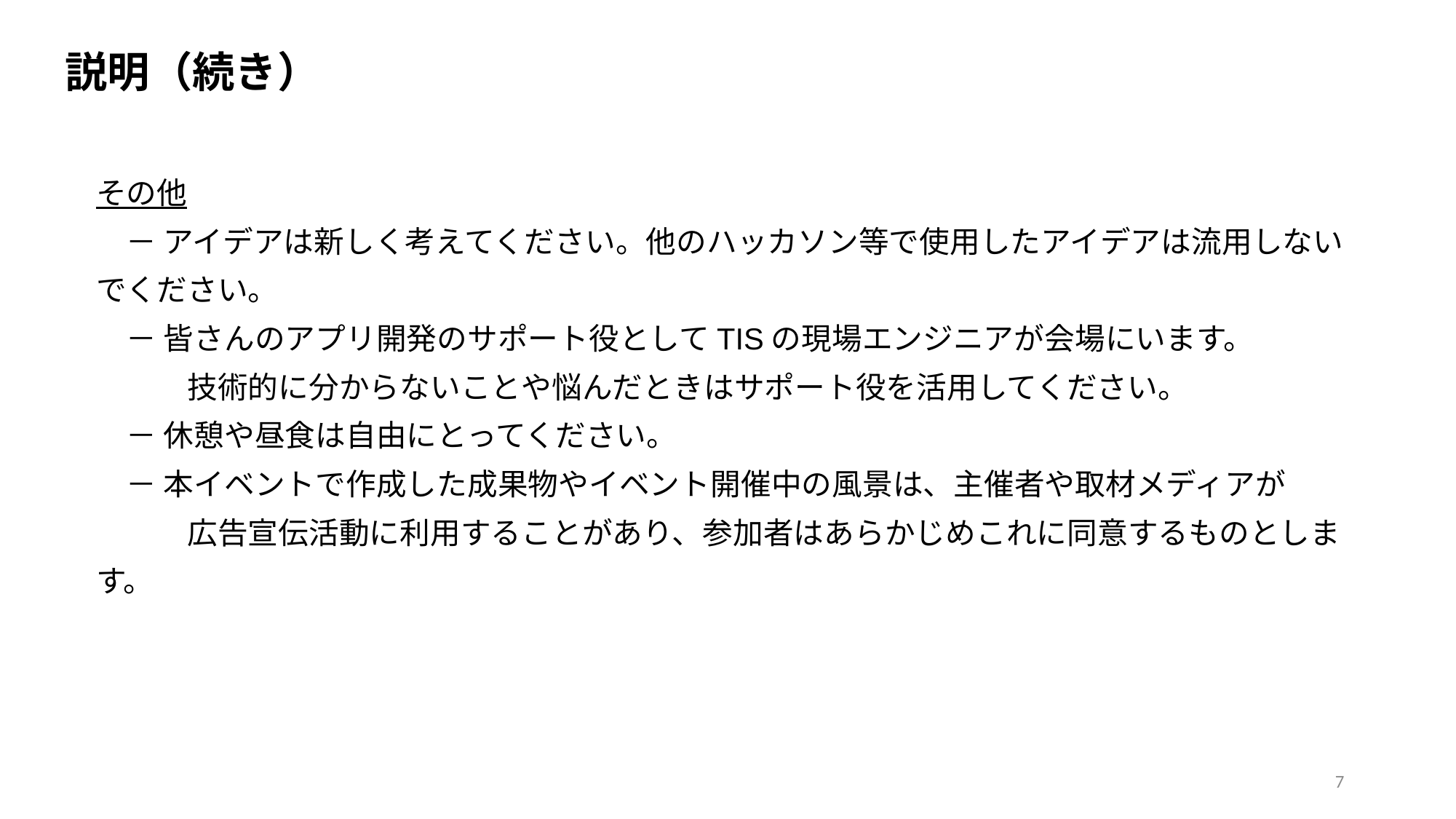

説明（続き）
その他
　－ アイデアは新しく考えてください。他のハッカソン等で使用したアイデアは流用しないでください。
　－ 皆さんのアプリ開発のサポート役としてTISの現場エンジニアが会場にいます。
　　　技術的に分からないことや悩んだときはサポート役を活用してください。
　－ 休憩や昼食は自由にとってください。
　－ 本イベントで作成した成果物やイベント開催中の風景は、主催者や取材メディアが
　　　広告宣伝活動に利用することがあり、参加者はあらかじめこれに同意するものとします。

7